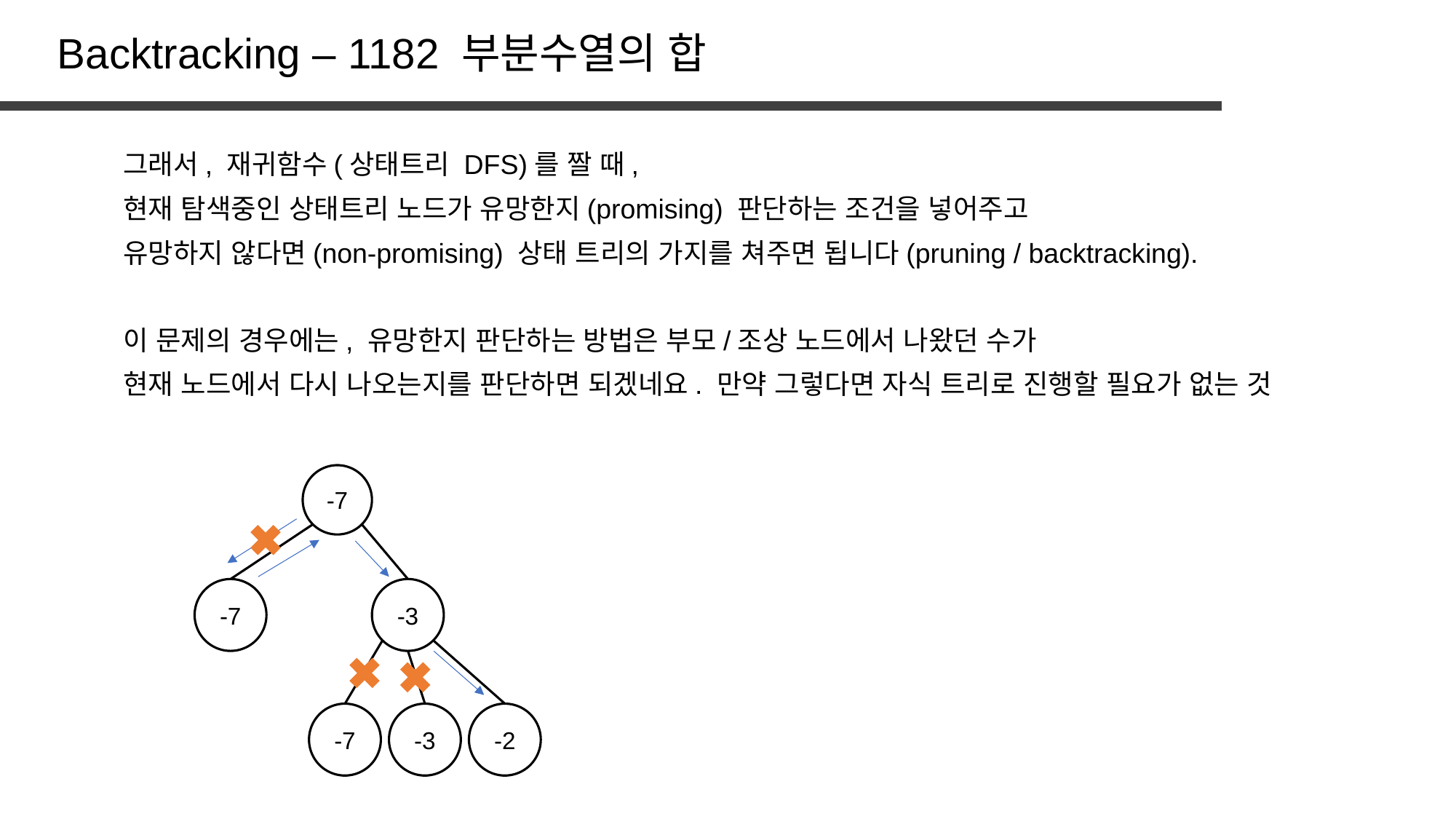

Backtracking – 1182 부분수열의 합
그래서, 재귀함수(상태트리 DFS)를 짤 때,
현재 탐색중인 상태트리 노드가 유망한지(promising) 판단하는 조건을 넣어주고
유망하지 않다면(non-promising) 상태 트리의 가지를 쳐주면 됩니다(pruning / backtracking).
이 문제의 경우에는, 유망한지 판단하는 방법은 부모/조상 노드에서 나왔던 수가
현재 노드에서 다시 나오는지를 판단하면 되겠네요. 만약 그렇다면 자식 트리로 진행할 필요가 없는 것
-7

-7
-3

-7
-3
-2